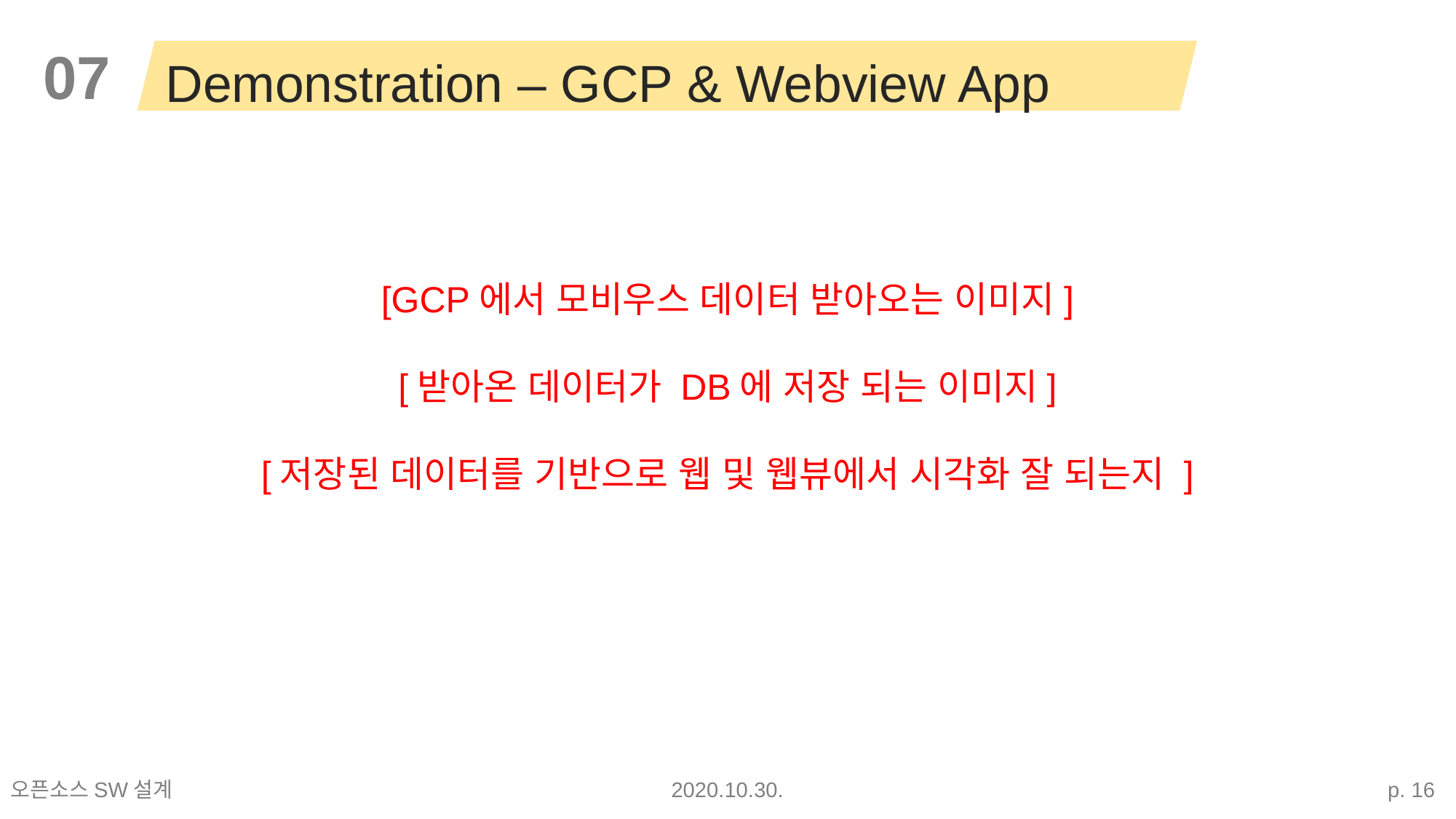

07
Demonstration – GCP & Webview App

[GCP에서 모비우스 데이터 받아오는 이미지]

[받아온 데이터가 DB에 저장 되는 이미지]

[저장된 데이터를 기반으로 웹 및 웹뷰에서 시각화 잘 되는지 ]
오픈소스SW설계
2020.10.30.
p. 16